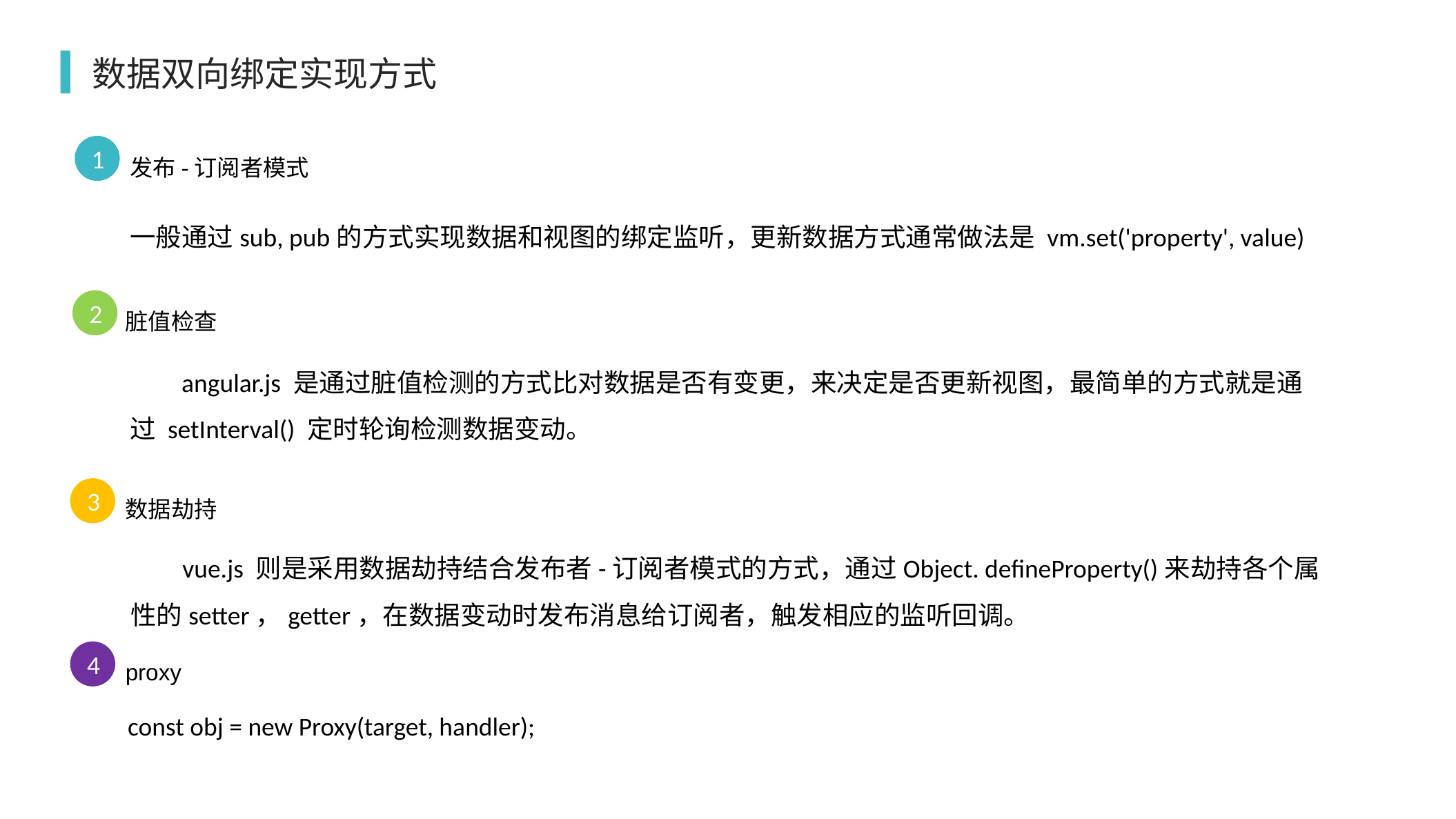

数据双向绑定实现方式
发布-订阅者模式
1
一般通过sub, pub的方式实现数据和视图的绑定监听，更新数据方式通常做法是 vm.set('property', value)
脏值检查
2
angular.js 是通过脏值检测的方式比对数据是否有变更，来决定是否更新视图，最简单的方式就是通过 setInterval() 定时轮询检测数据变动。
数据劫持
3
vue.js 则是采用数据劫持结合发布者-订阅者模式的方式，通过Object. defineProperty()来劫持各个属性的setter，getter，在数据变动时发布消息给订阅者，触发相应的监听回调。
proxy
4
const obj = new Proxy(target, handler);